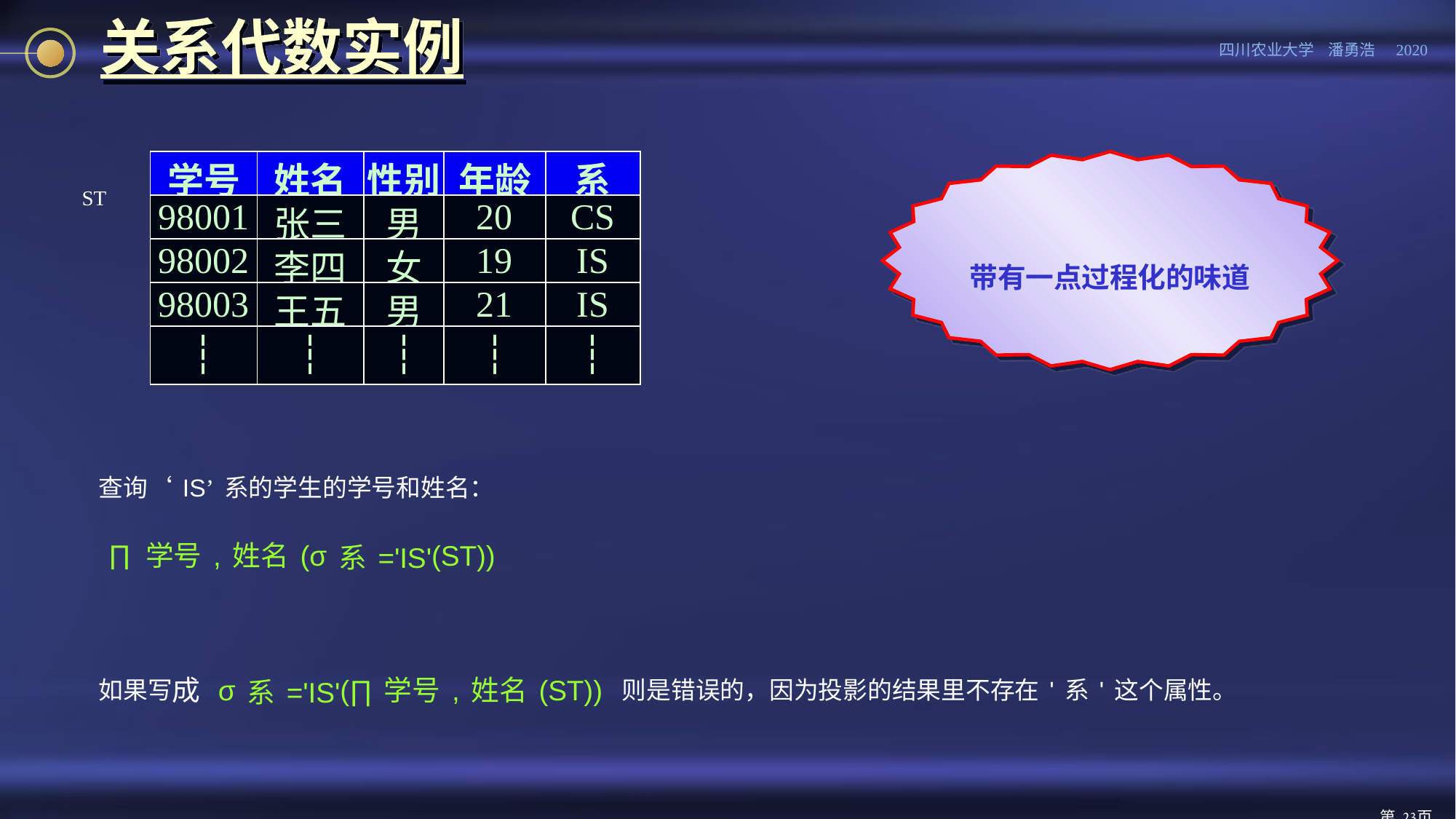

# 关系代数实例
| 学号 | 姓名 | 性别 | 年龄 | 系 |
| --- | --- | --- | --- | --- |
| 98001 | 张三 | 男 | 20 | CS |
| 98002 | 李四 | 女 | 19 | IS |
| 98003 | 王五 | 男 | 21 | IS |
| ┆ | ┆ | ┆ | ┆ | ┆ |
带有一点过程化的味道
ST
查询‘IS’系的学生的学号和姓名：
∏学号,姓名(σ系='IS'(ST))
如果写成 σ系='IS'(∏学号,姓名(ST)) 则是错误的，因为投影的结果里不存在'系'这个属性。